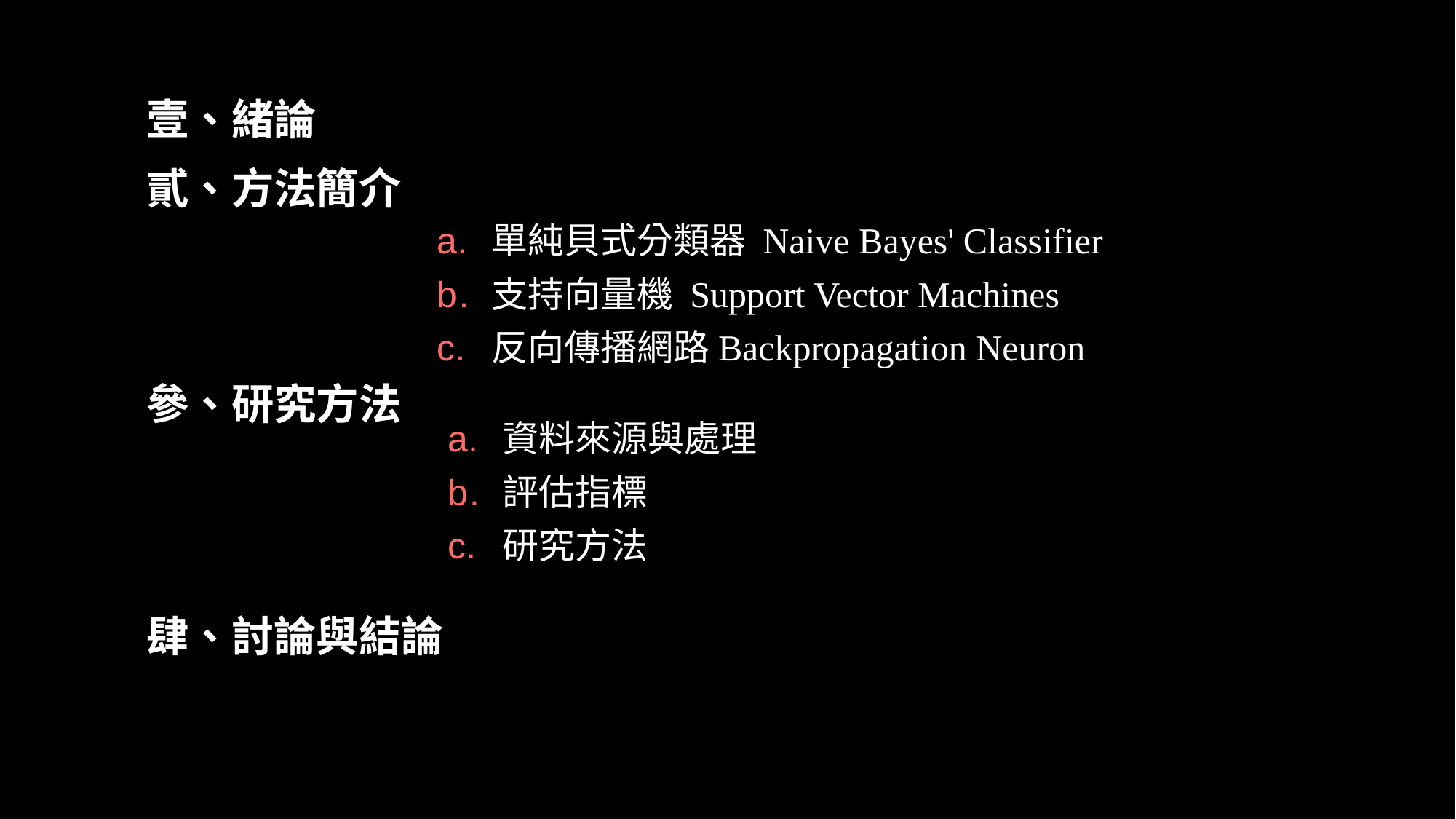

壹、緒論
貳、方法簡介

單純貝式分類器 Naive Bayes' Classifier
支持向量機 Support Vector Machines
反向傳播網路Backpropagation Neuron
參、研究方法
資料來源與處理
評估指標
研究方法
肆、討論與結論